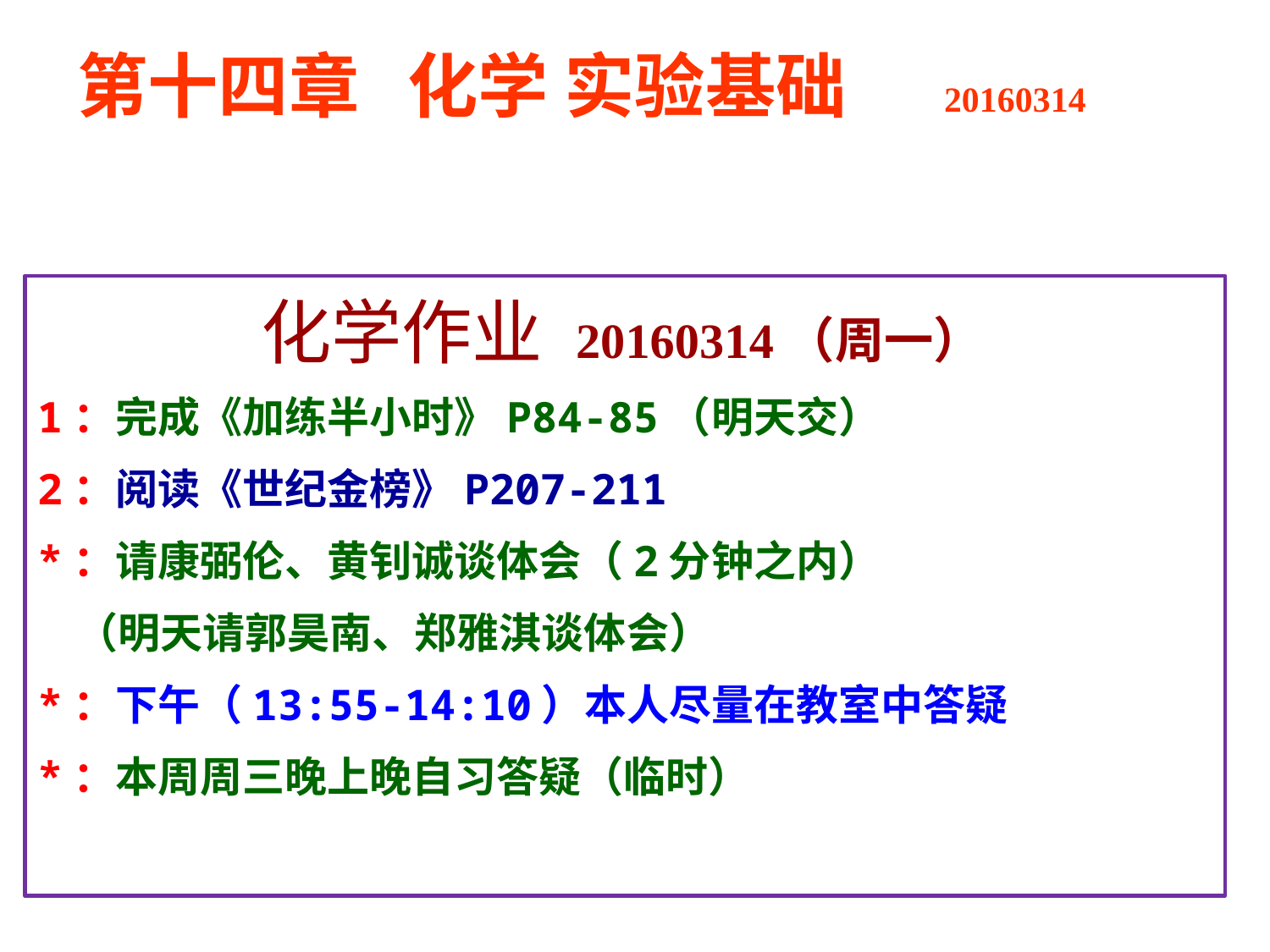

第十四章   化学 实验基础     20160314
        化学作业 20160314（周一）
1：完成《加练半小时》P84-85（明天交）
2：阅读《世纪金榜》P207-211
*：请康弼伦、黄钊诚谈体会（2分钟之内）
   （明天请郭昊南、郑雅淇谈体会）
*：下午（13:55-14:10）本人尽量在教室中答疑
*：本周周三晚上晚自习答疑（临时）